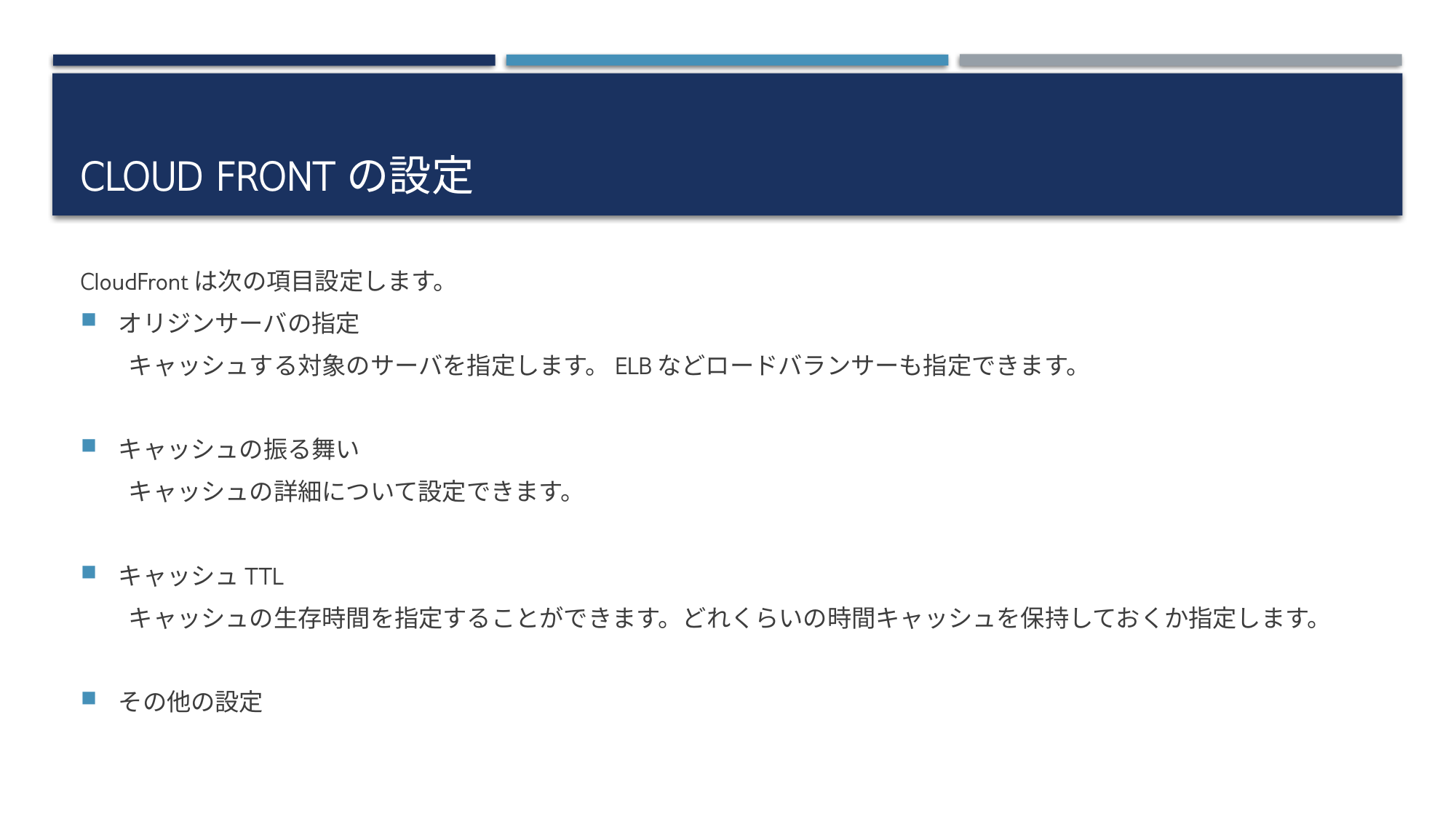

# Cloud frontの設定
CloudFrontは次の項目設定します。
オリジンサーバの指定
　　キャッシュする対象のサーバを指定します。ELBなどロードバランサーも指定できます。

キャッシュの振る舞い
　　キャッシュの詳細について設定できます。

キャッシュTTL
　　キャッシュの生存時間を指定することができます。どれくらいの時間キャッシュを保持しておくか指定します。

その他の設定